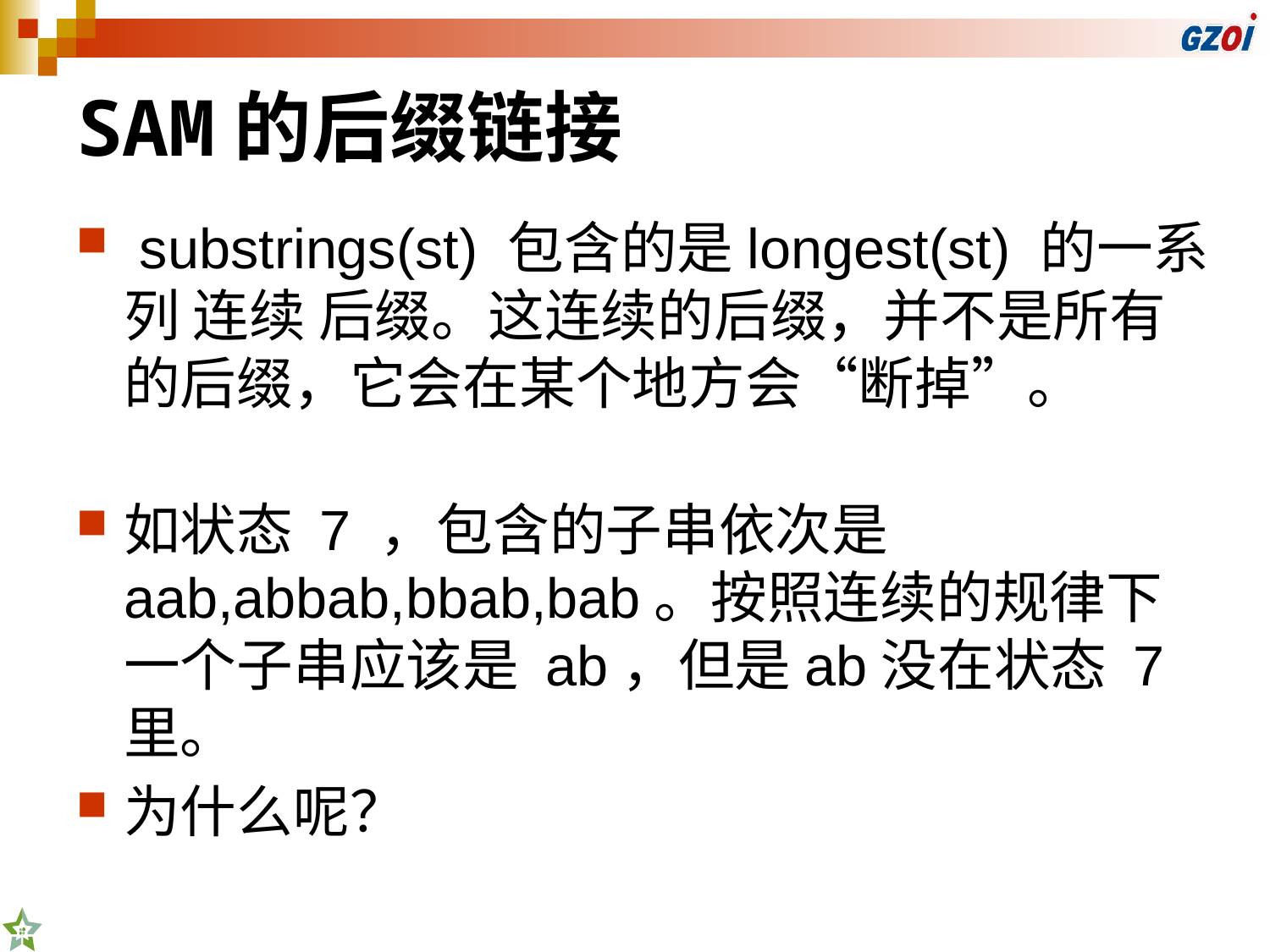

# SAM的后缀链接
 substrings(st) 包含的是longest(st) 的一系列 连续 后缀。这连续的后缀，并不是所有的后缀，它会在某个地方会“断掉”。
如状态 7 ，包含的子串依次是 aab,abbab,bbab,bab。按照连续的规律下一个子串应该是 ab，但是ab没在状态 7里。
为什么呢？